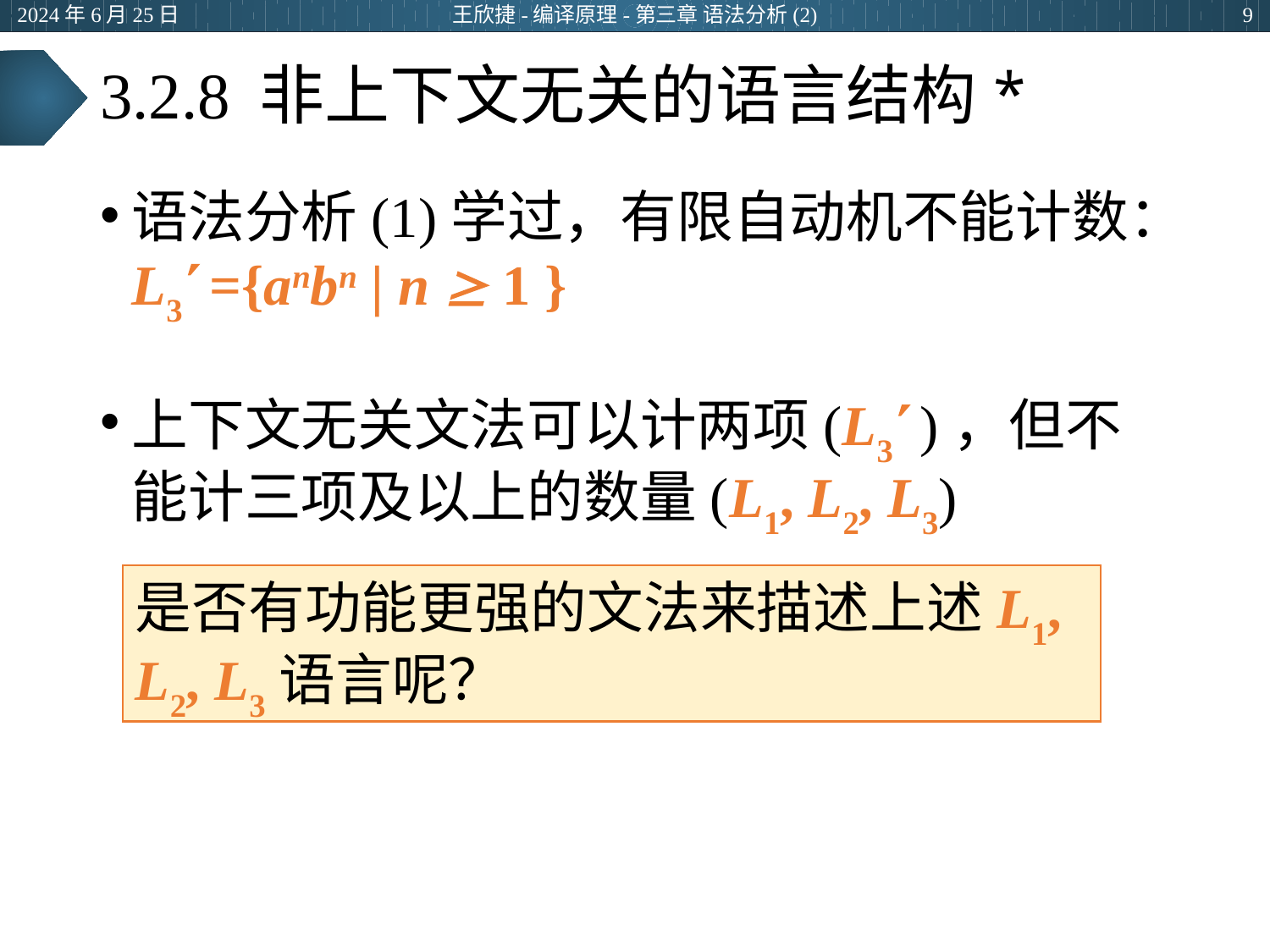

2024年6月25日
王欣捷-编译原理-第三章 语法分析(2)
9
# 3.2.8 非上下文无关的语言结构*
语法分析(1)学过，有限自动机不能计数：L3′ ={anbn | n ≥ 1 }

上下文无关文法可以计两项(L3′ )，但不能计三项及以上的数量(L1, L2, L3)

是否有功能更强的文法来描述上述L1, L2, L3语言呢？